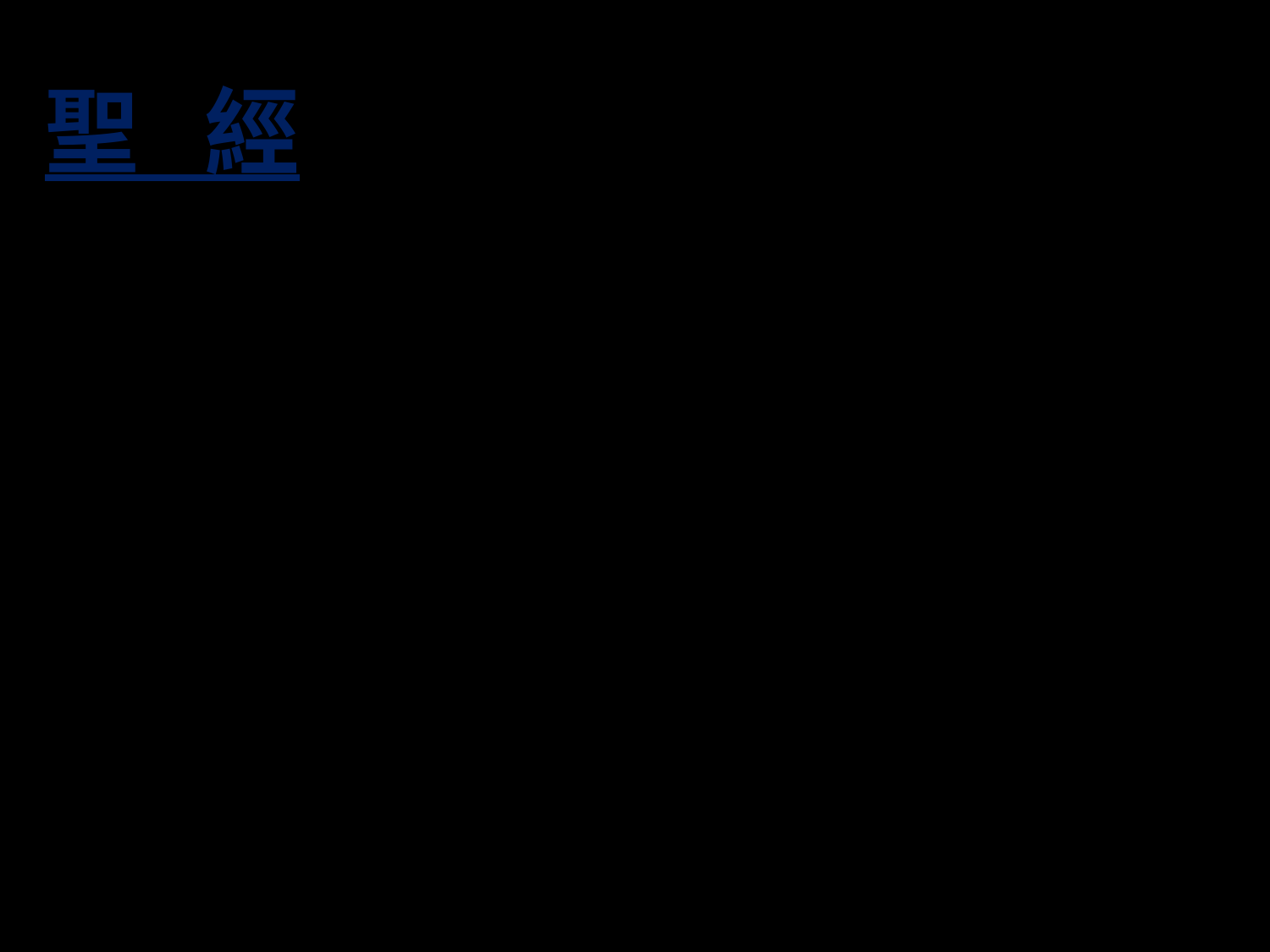

聖   經
正直的人欲看見來歡喜；一切歹人
的嘴欲塞密。見若有智慧的人，欲
關心諸個代誌，亦欲數念耶和華的
慈愛。
 <詩篇 107 : 31 - 43>